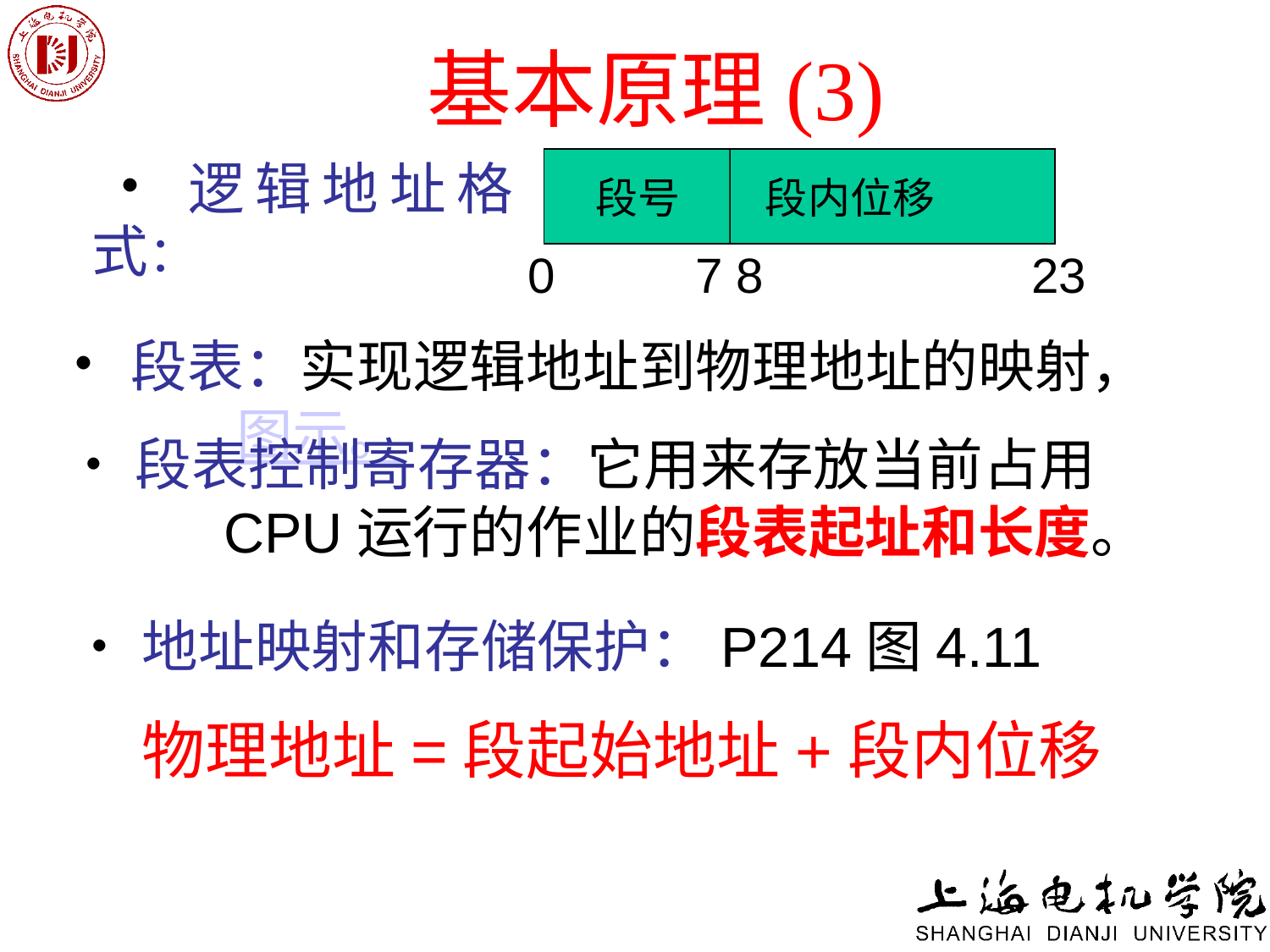

# 基本原理(3)
  •逻辑地址格式：
   段号         段内位移

0
7 8
23
•段表：实现逻辑地址到物理地址的映射，图示。
•段表控制寄存器：它用来存放当前占用CPU运行的作业的段表起址和长度。
•地址映射和存储保护：P214图4.11
物理地址=段起始地址+段内位移